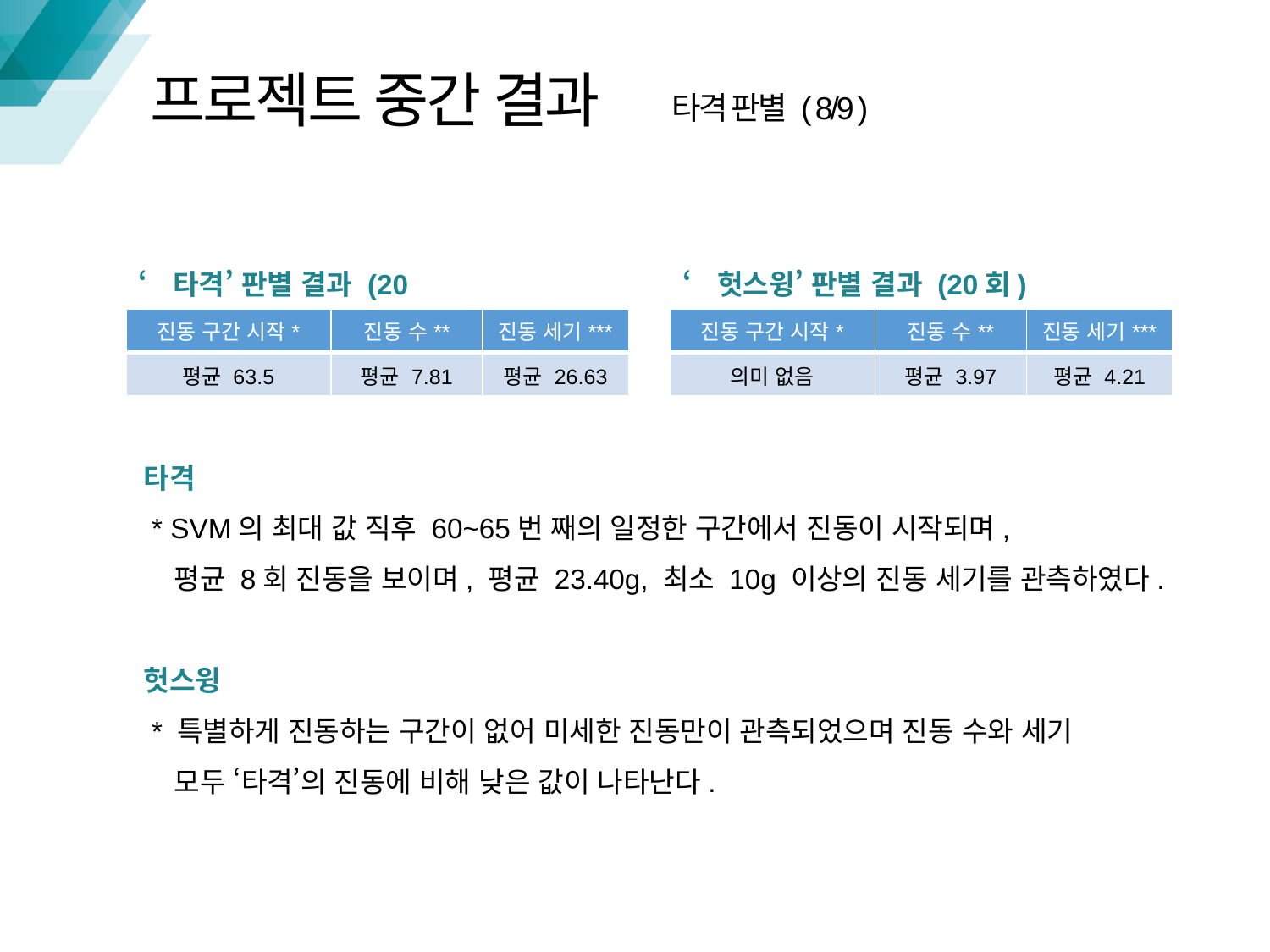

# 프로젝트 중간 결과
타격 판별 ( 8/9 )
‘타격’ 판별 결과 (20회)
‘헛스윙’ 판별 결과 (20회)
| 진동 구간 시작\* | 진동 수\*\* | 진동 세기\*\*\* |
| --- | --- | --- |
| 평균 63.5 | 평균 7.81 | 평균 26.63 |
| 진동 구간 시작\* | 진동 수\*\* | 진동 세기\*\*\* |
| --- | --- | --- |
| 의미 없음 | 평균 3.97 | 평균 4.21 |
타격
 * SVM의 최대 값 직후 60~65번 째의 일정한 구간에서 진동이 시작되며,
   평균 8회 진동을 보이며, 평균 23.40g, 최소 10g 이상의 진동 세기를 관측하였다.

헛스윙
 * 특별하게 진동하는 구간이 없어 미세한 진동만이 관측되었으며 진동 수와 세기
   모두 ‘타격’의 진동에 비해 낮은 값이 나타난다.